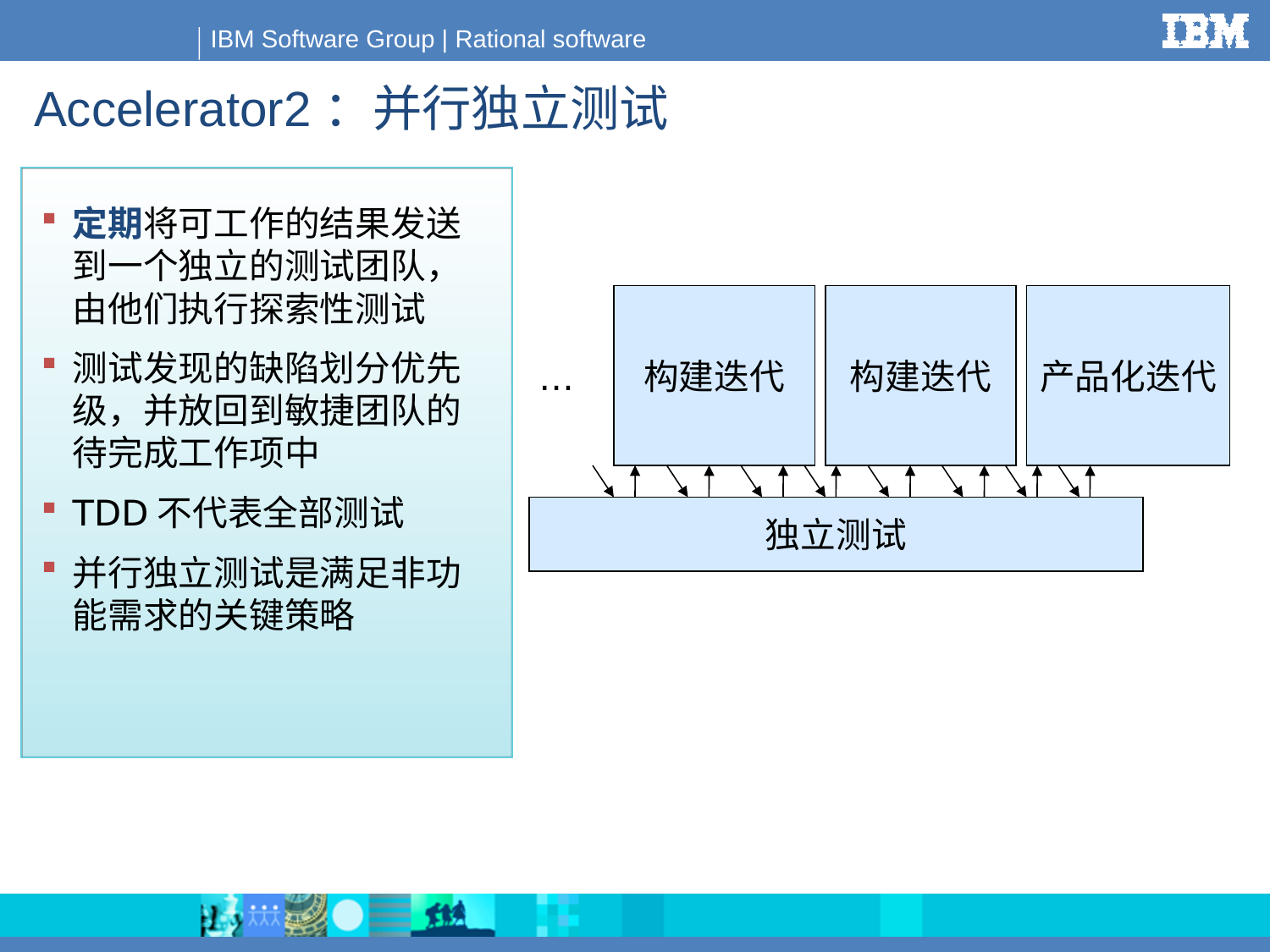

# Accelerator2：并行独立测试
定期将可工作的结果发送到一个独立的测试团队，由他们执行探索性测试
测试发现的缺陷划分优先级，并放回到敏捷团队的待完成工作项中
TDD不代表全部测试
并行独立测试是满足非功能需求的关键策略

构建迭代
构建迭代
产品化迭代
…

独立测试